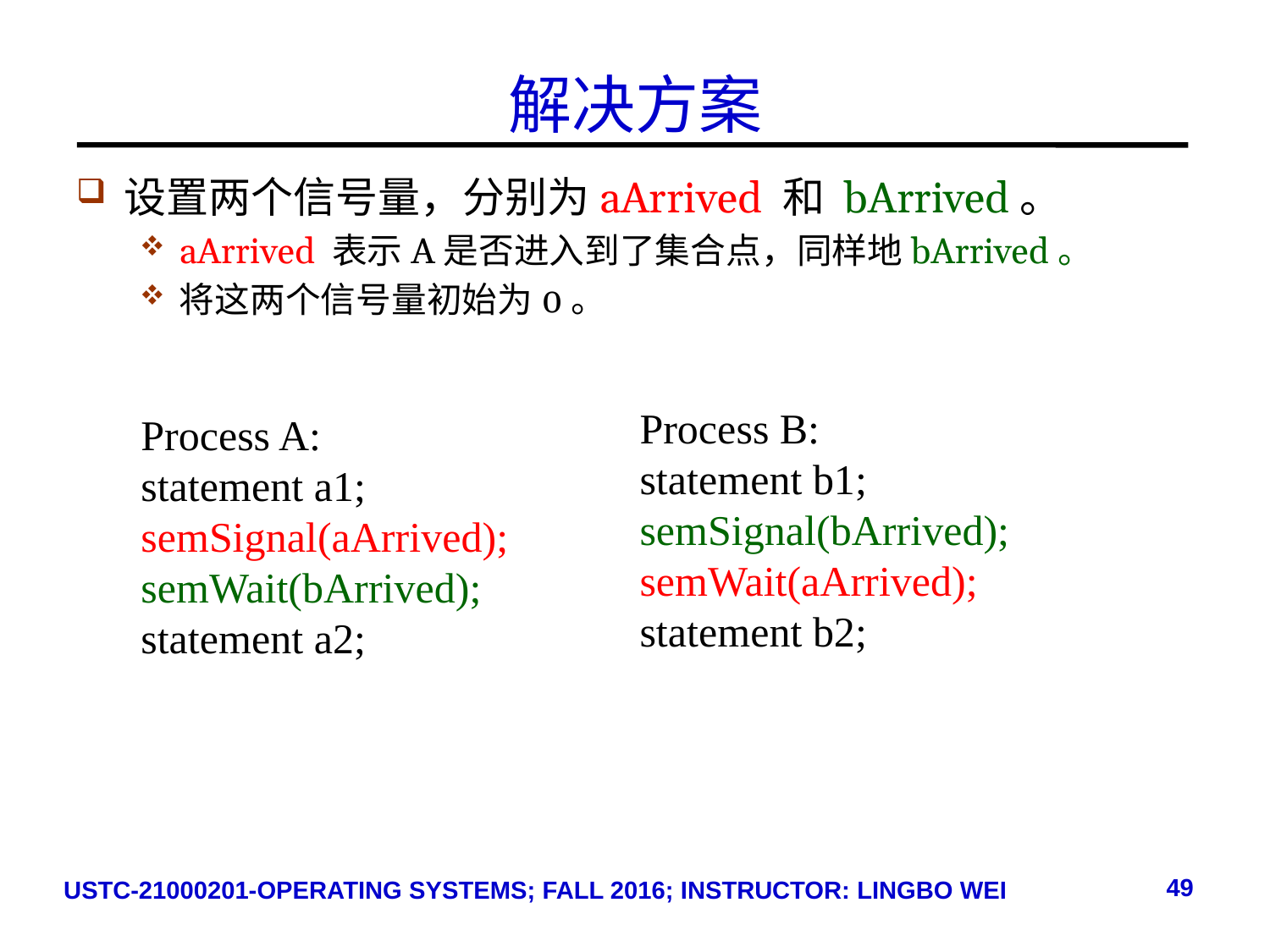

# 解决方案
设置两个信号量，分别为aArrived 和 bArrived。
aArrived 表示A是否进入到了集合点，同样地bArrived。
将这两个信号量初始为0。

Process B:
statement b1;
semSignal(bArrived);
semWait(aArrived);
statement b2;
Process A:
statement a1;
semSignal(aArrived);
semWait(bArrived);
statement a2;
49
USTC-21000201-OPERATING SYSTEMS; FALL 2016; INSTRUCTOR: LINGBO WEI